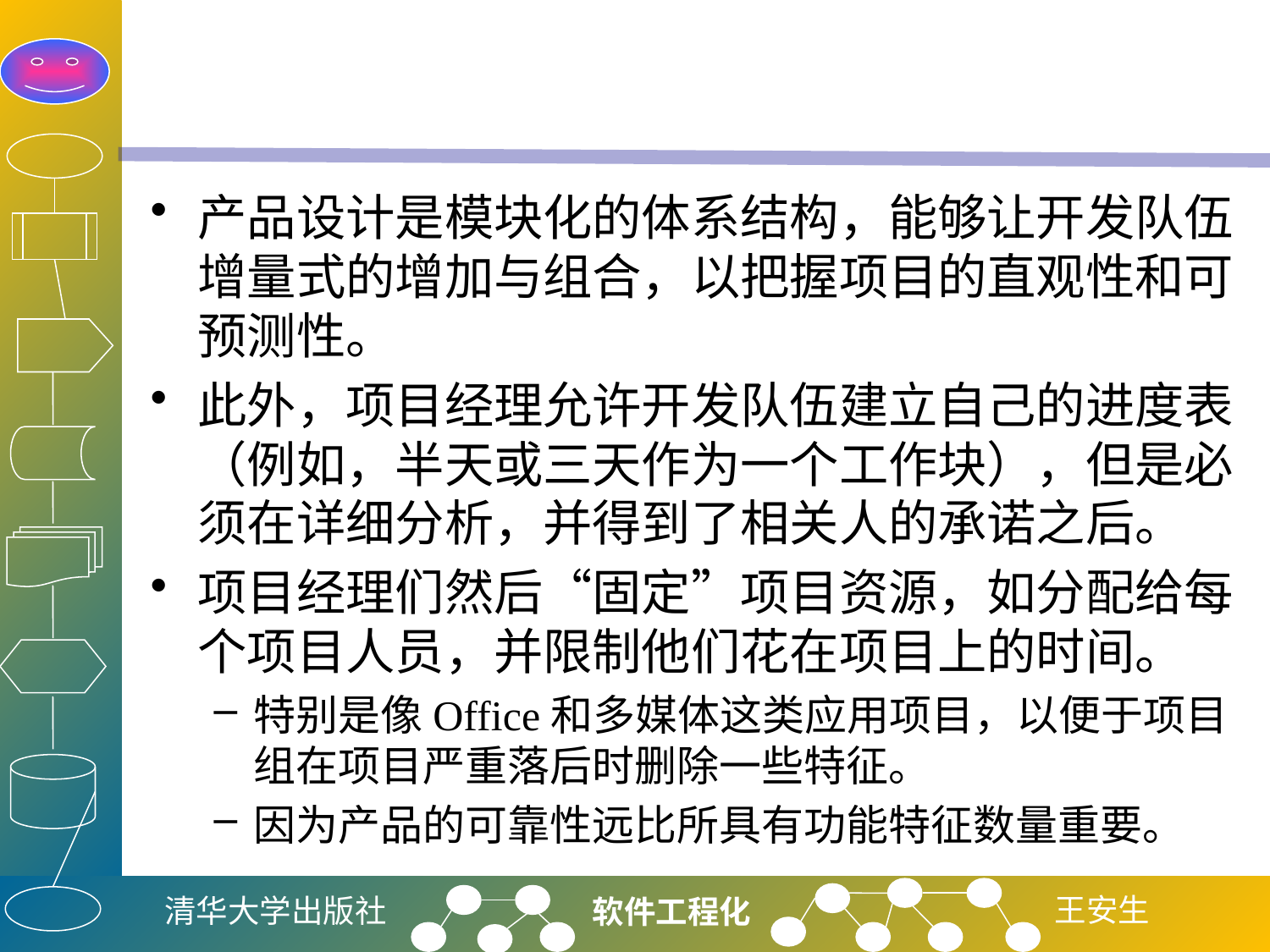

#
产品设计是模块化的体系结构，能够让开发队伍增量式的增加与组合，以把握项目的直观性和可预测性。
此外，项目经理允许开发队伍建立自己的进度表（例如，半天或三天作为一个工作块），但是必须在详细分析，并得到了相关人的承诺之后。
项目经理们然后“固定”项目资源，如分配给每个项目人员，并限制他们花在项目上的时间。
特别是像Office和多媒体这类应用项目，以便于项目组在项目严重落后时删除一些特征。
因为产品的可靠性远比所具有功能特征数量重要。